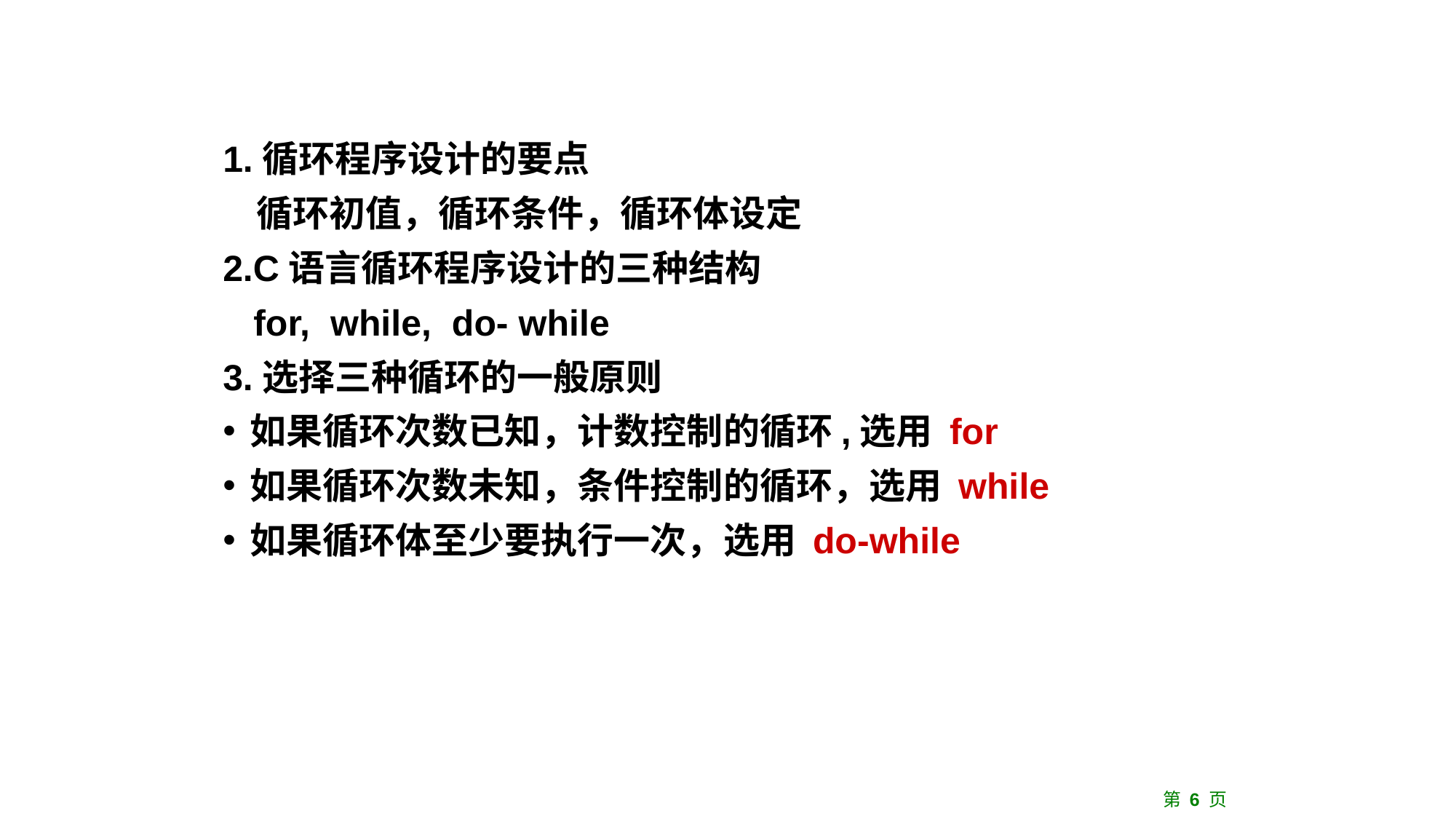

1.循环程序设计的要点
   循环初值，循环条件，循环体设定
2.C语言循环程序设计的三种结构
   for,  while,  do- while
3.选择三种循环的一般原则
如果循环次数已知，计数控制的循环,选用 for
如果循环次数未知，条件控制的循环，选用 while
如果循环体至少要执行一次，选用 do-while

第 6 页